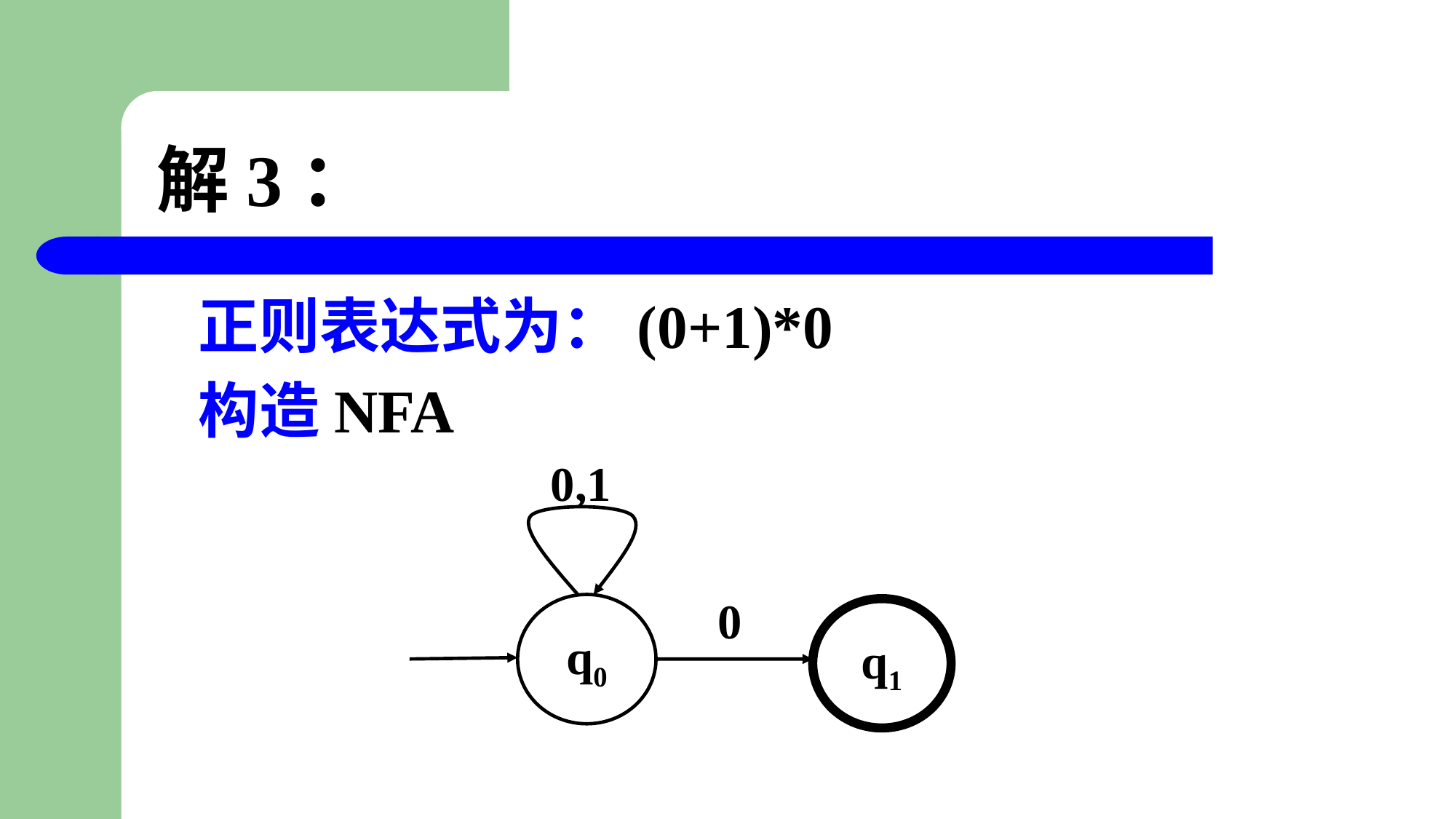

# 解3：
  正则表达式为：(0+1)*0
  构造NFA
0,1

0
q0
q1